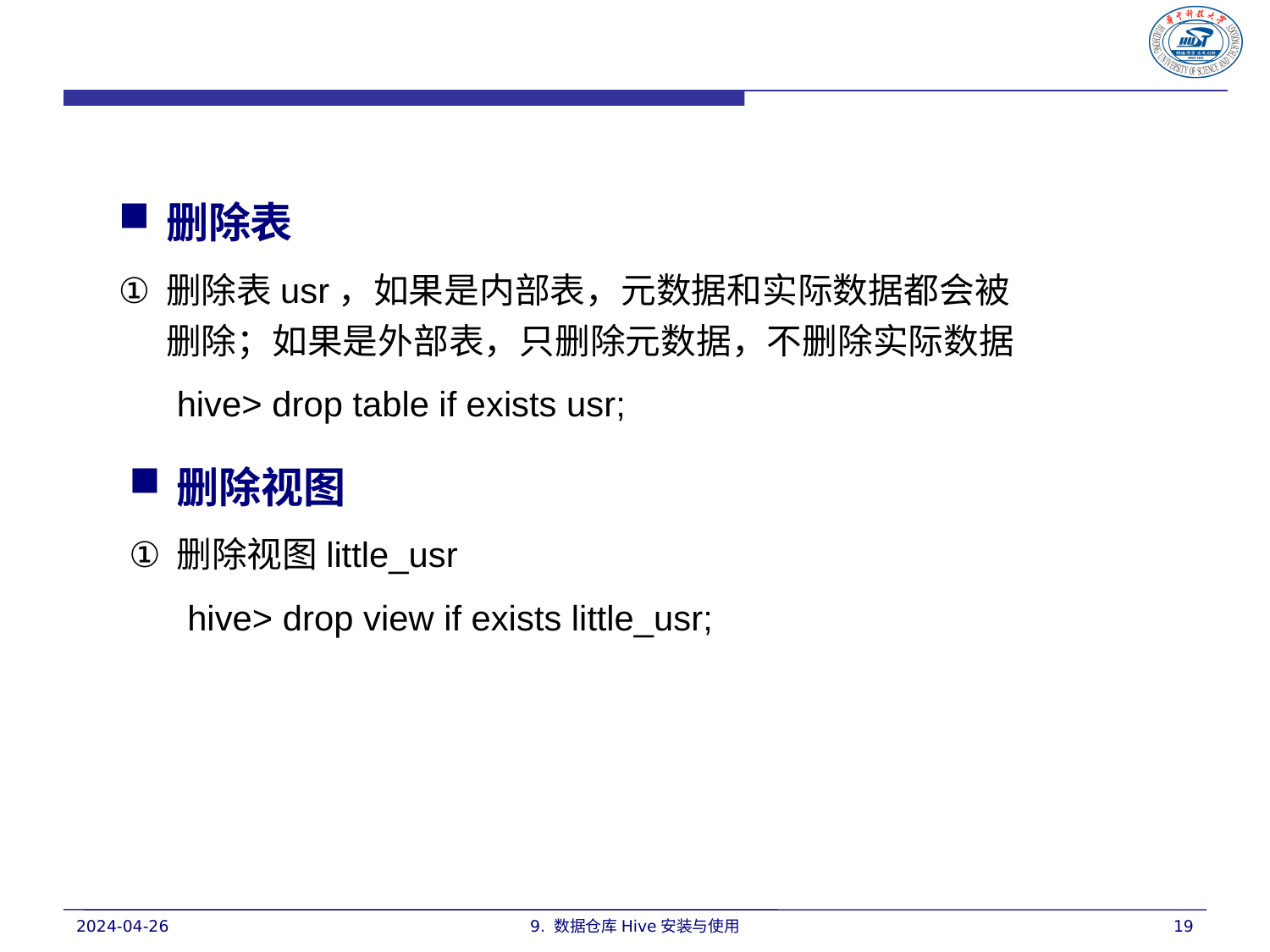

删除表
删除表usr，如果是内部表，元数据和实际数据都会被删除；如果是外部表，只删除元数据，不删除实际数据
      hive> drop table if exists usr;
删除视图
删除视图little_usr
      hive> drop view if exists little_usr;
2024-04-26
9. 数据仓库Hive安装与使用
19